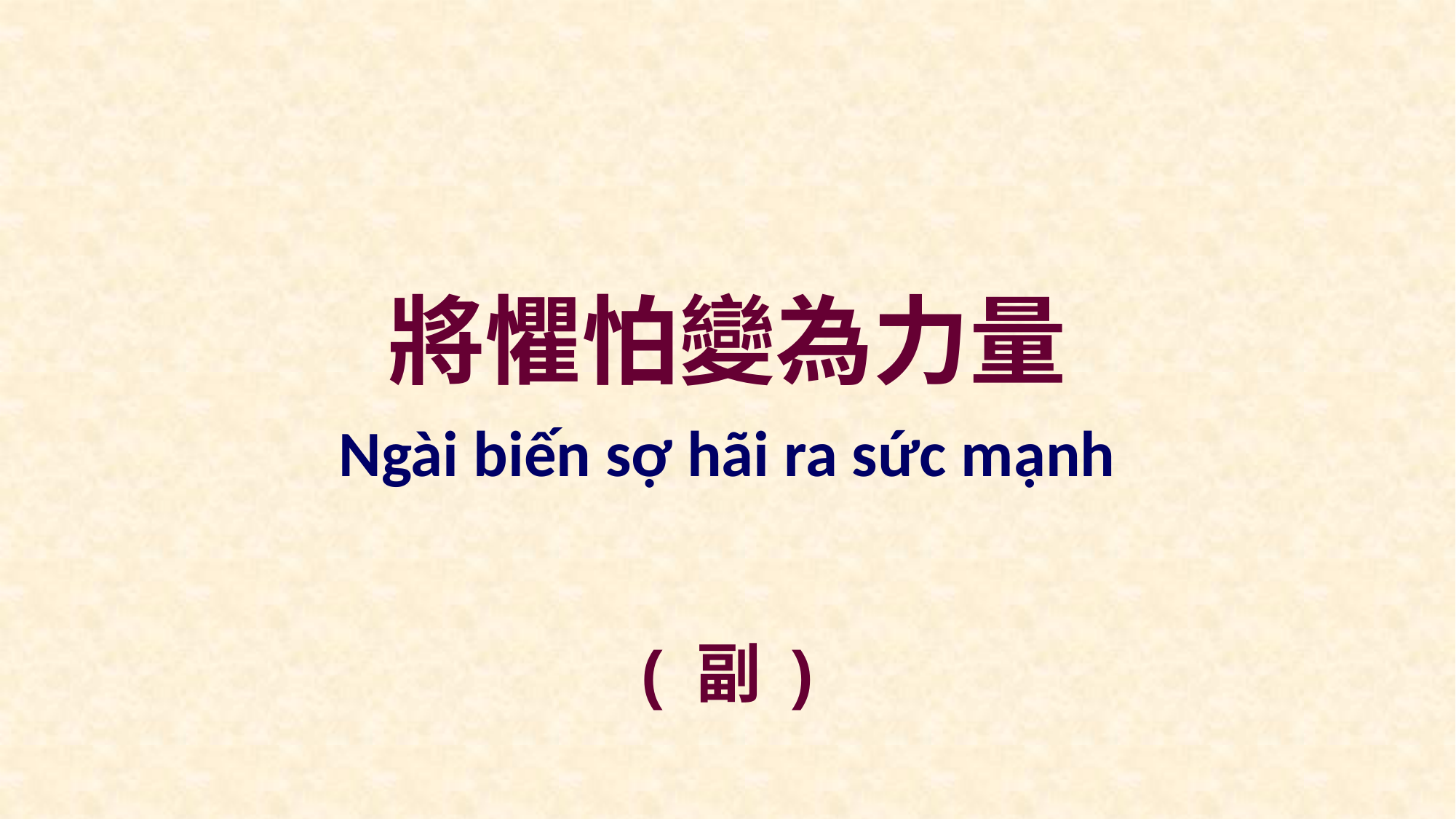

將懼怕變為力量
Ngài biến sợ hãi ra sức mạnh
( 副 )